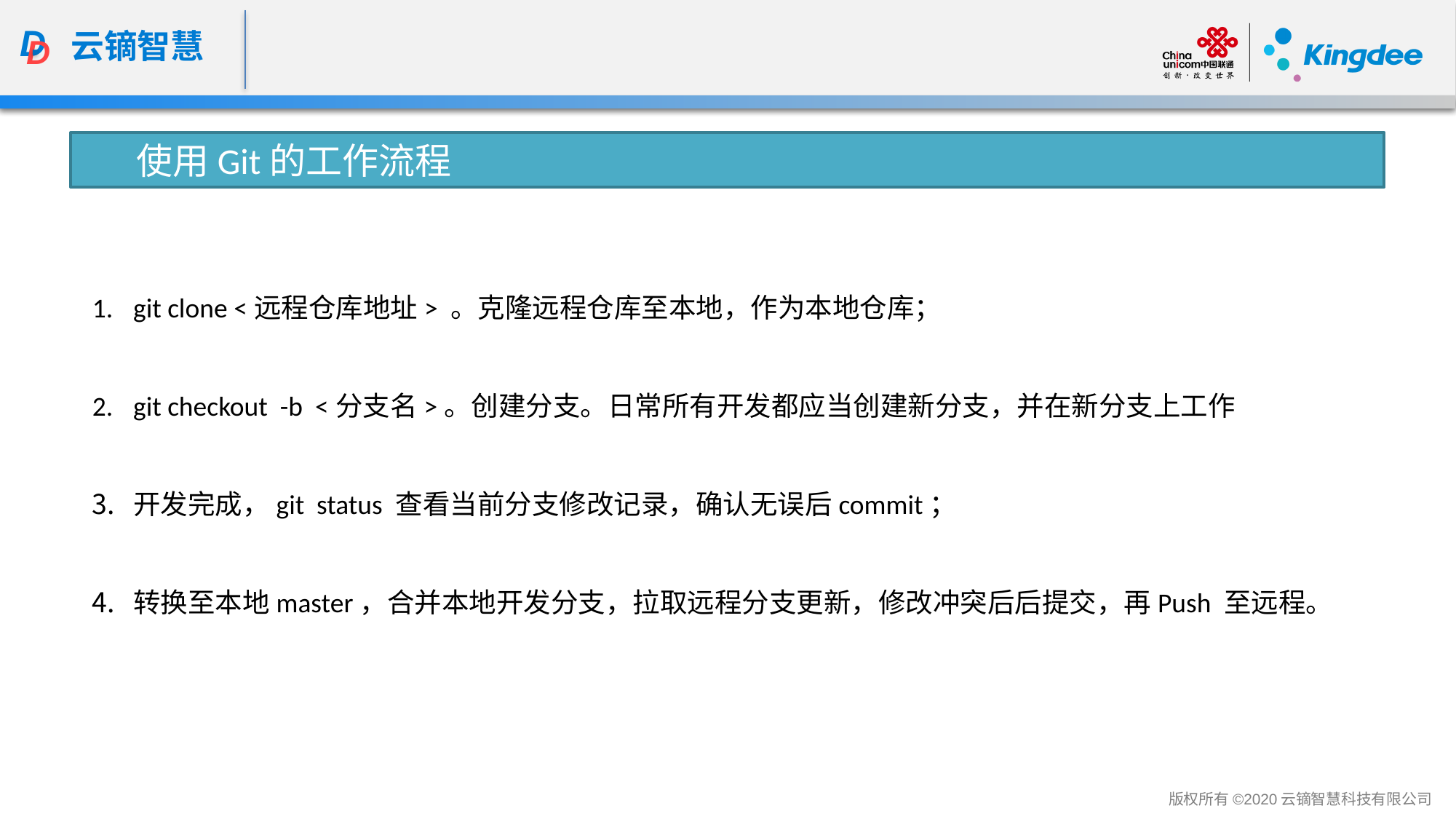

使用Git的工作流程
git clone <远程仓库地址> 。克隆远程仓库至本地，作为本地仓库；
git checkout  -b  <分支名>。创建分支。日常所有开发都应当创建新分支，并在新分支上工作
开发完成，git  status 查看当前分支修改记录，确认无误后commit；
转换至本地master，合并本地开发分支，拉取远程分支更新，修改冲突后后提交，再Push 至远程。